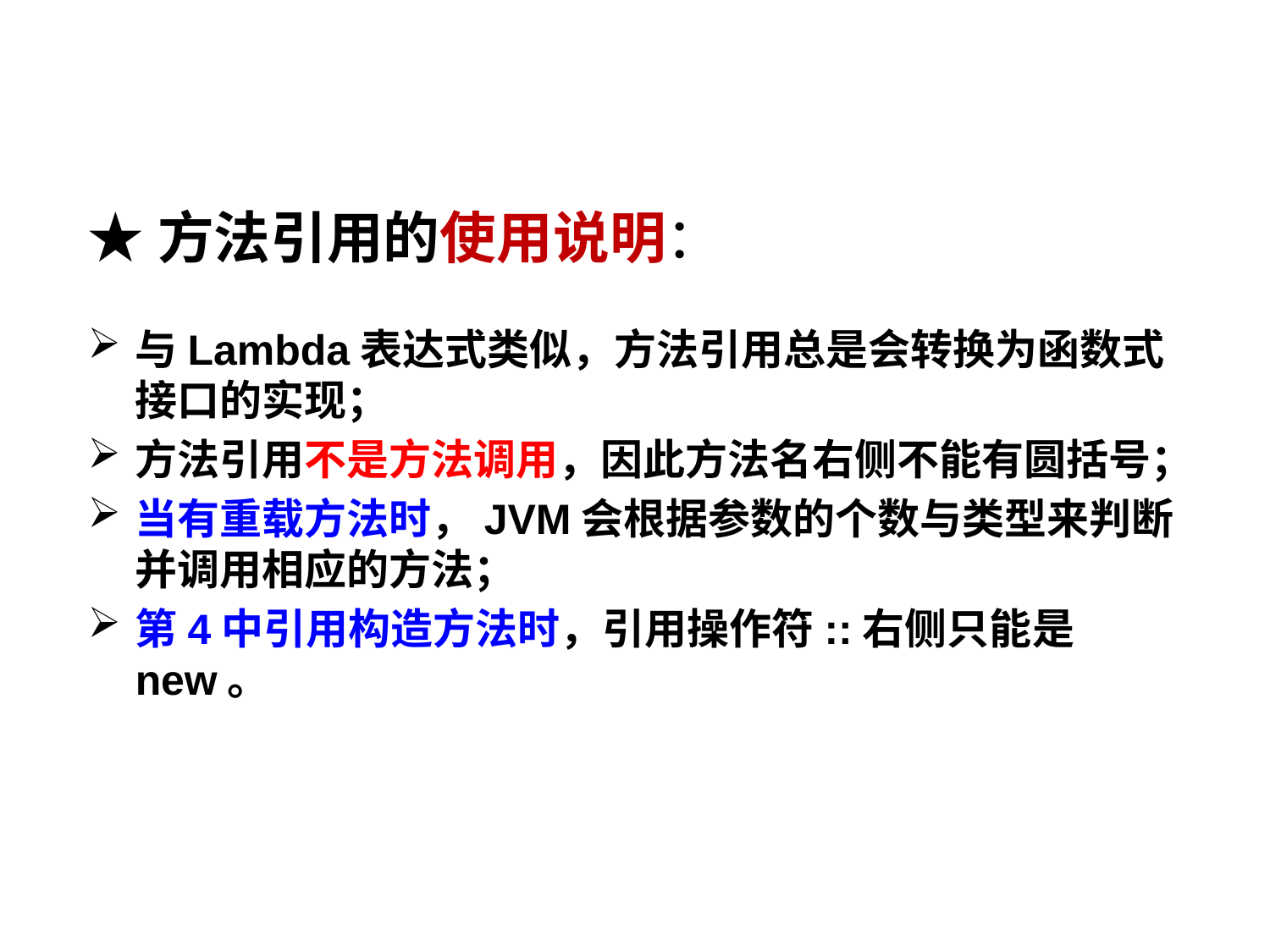

★方法引用的使用说明：

与Lambda表达式类似，方法引用总是会转换为函数式接口的实现；
方法引用不是方法调用，因此方法名右侧不能有圆括号；
当有重载方法时，JVM会根据参数的个数与类型来判断并调用相应的方法；
第4中引用构造方法时，引用操作符::右侧只能是new。